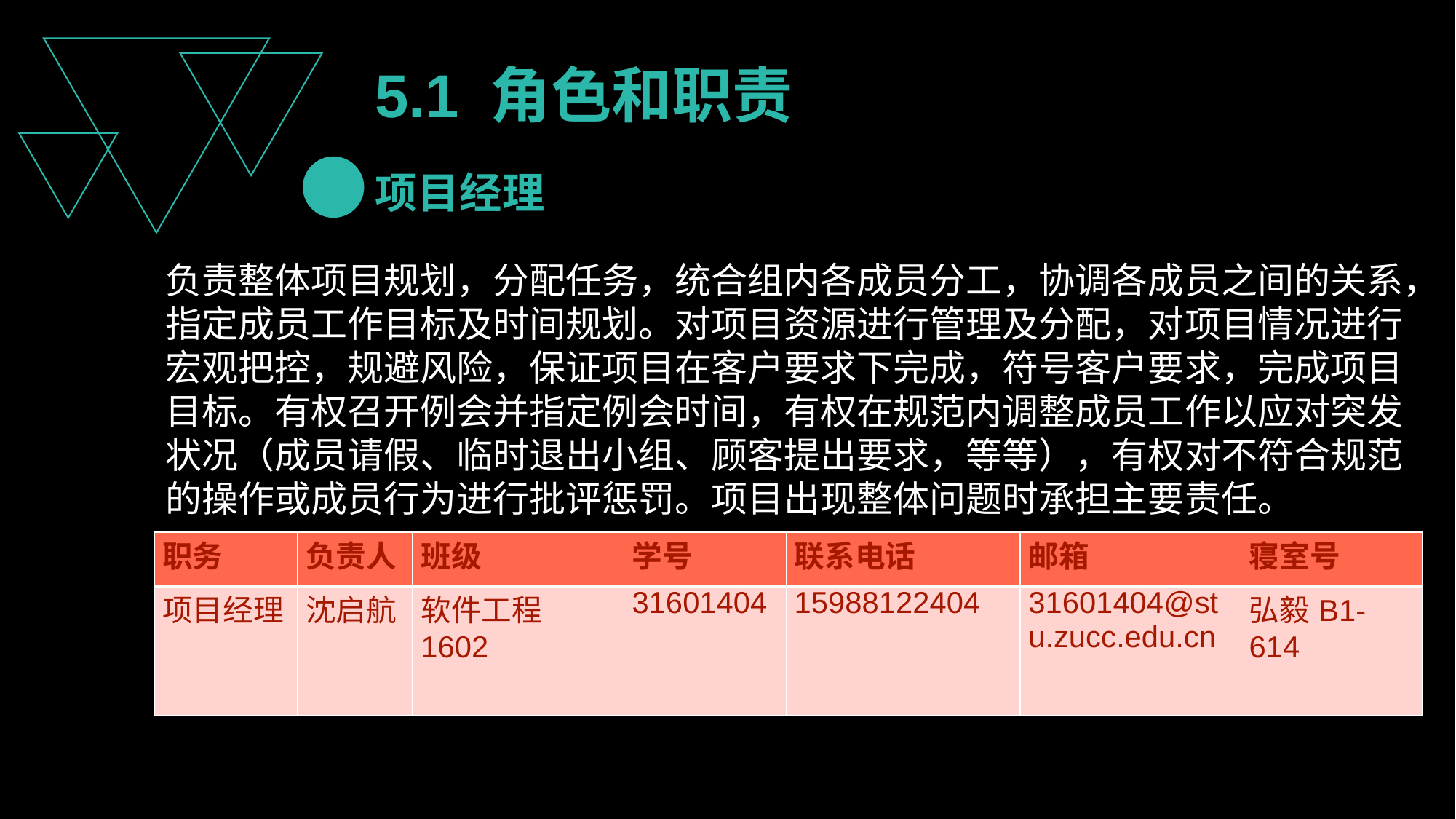

5.1 角色和职责

项目经理
负责整体项目规划，分配任务，统合组内各成员分工，协调各成员之间的关系，指定成员工作目标及时间规划。对项目资源进行管理及分配，对项目情况进行宏观把控，规避风险，保证项目在客户要求下完成，符号客户要求，完成项目目标。有权召开例会并指定例会时间，有权在规范内调整成员工作以应对突发状况（成员请假、临时退出小组、顾客提出要求，等等），有权对不符合规范的操作或成员行为进行批评惩罚。项目出现整体问题时承担主要责任。
| 职务 | 负责人 | 班级 | 学号 | 联系电话 | 邮箱 | 寝室号 |
| --- | --- | --- | --- | --- | --- | --- |
| 项目经理 | 沈启航 | 软件工程1602 | 31601404 | 15988122404 | 31601404@stu.zucc.edu.cn | 弘毅B1-614 |
2014